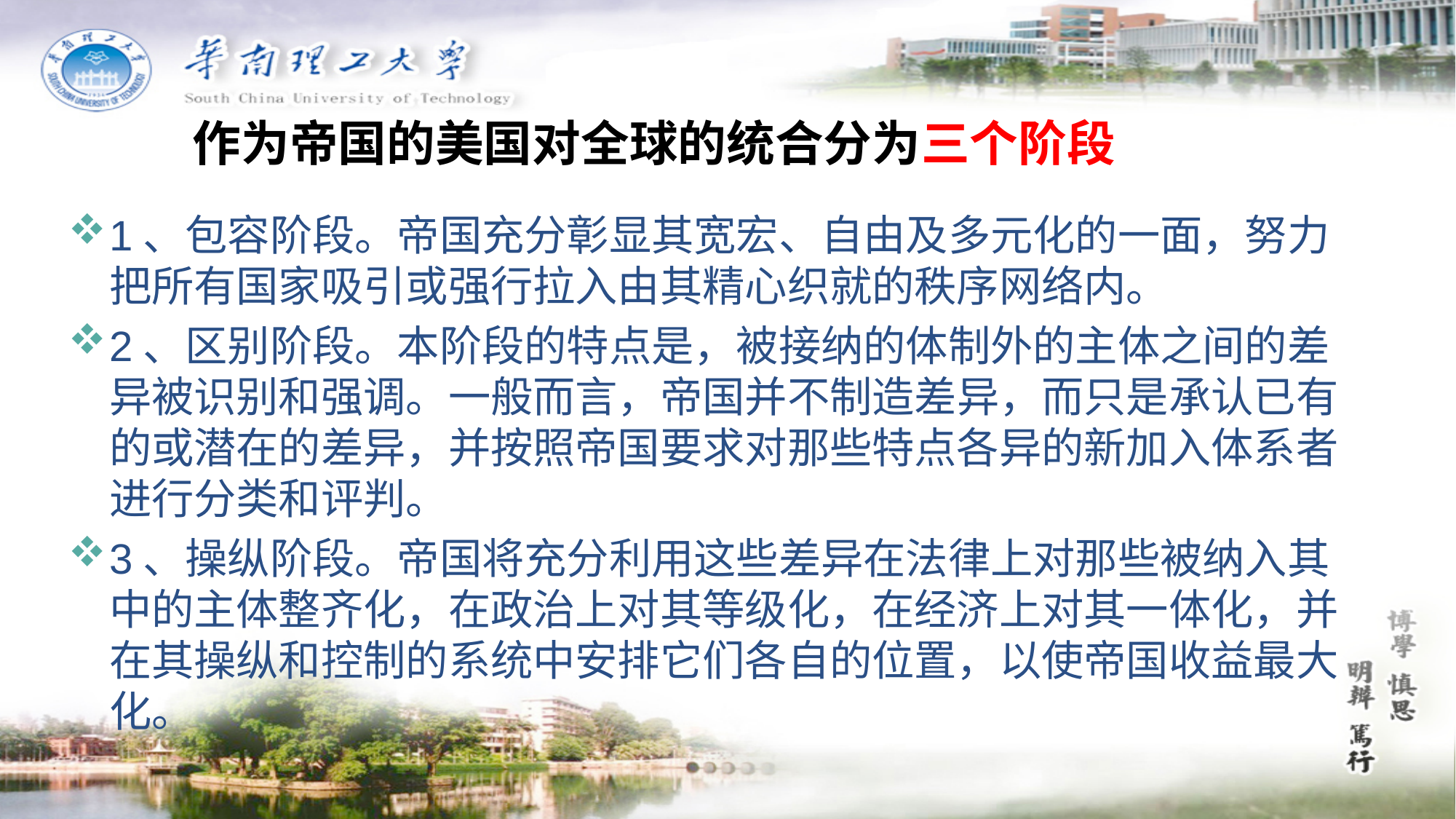

# 作为帝国的美国对全球的统合分为三个阶段
1、包容阶段。帝国充分彰显其宽宏、自由及多元化的一面，努力把所有国家吸引或强行拉入由其精心织就的秩序网络内。
2、区别阶段。本阶段的特点是，被接纳的体制外的主体之间的差异被识别和强调。一般而言，帝国并不制造差异，而只是承认已有的或潜在的差异，并按照帝国要求对那些特点各异的新加入体系者进行分类和评判。
3、操纵阶段。帝国将充分利用这些差异在法律上对那些被纳入其中的主体整齐化，在政治上对其等级化，在经济上对其一体化，并在其操纵和控制的系统中安排它们各自的位置，以使帝国收益最大化。